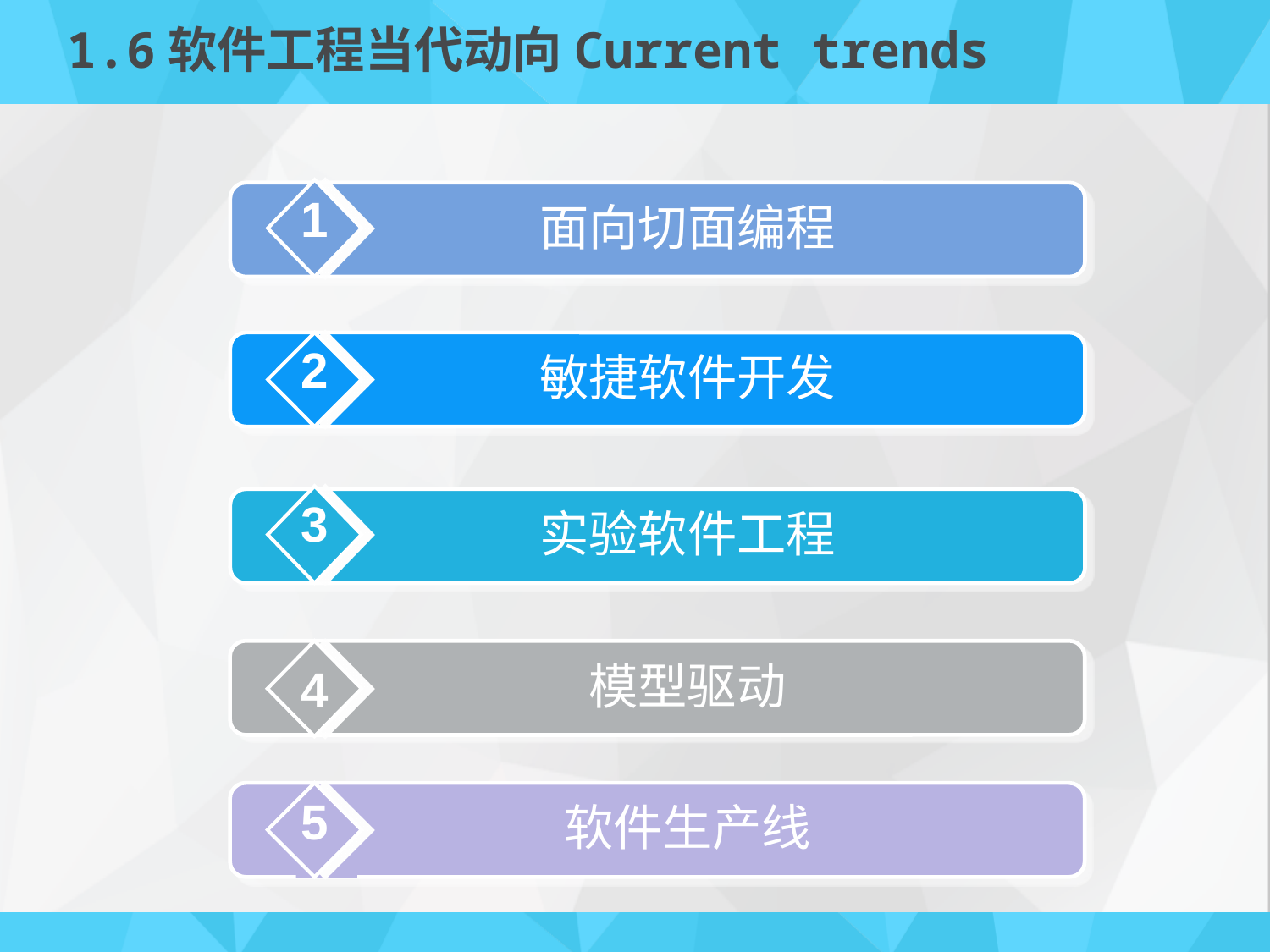

# 1.6软件工程当代动向Current trends

1

面向切面编程

2
敏捷软件开发

3

实验软件工程

模型驱动
4
4

5
软件生产线
4